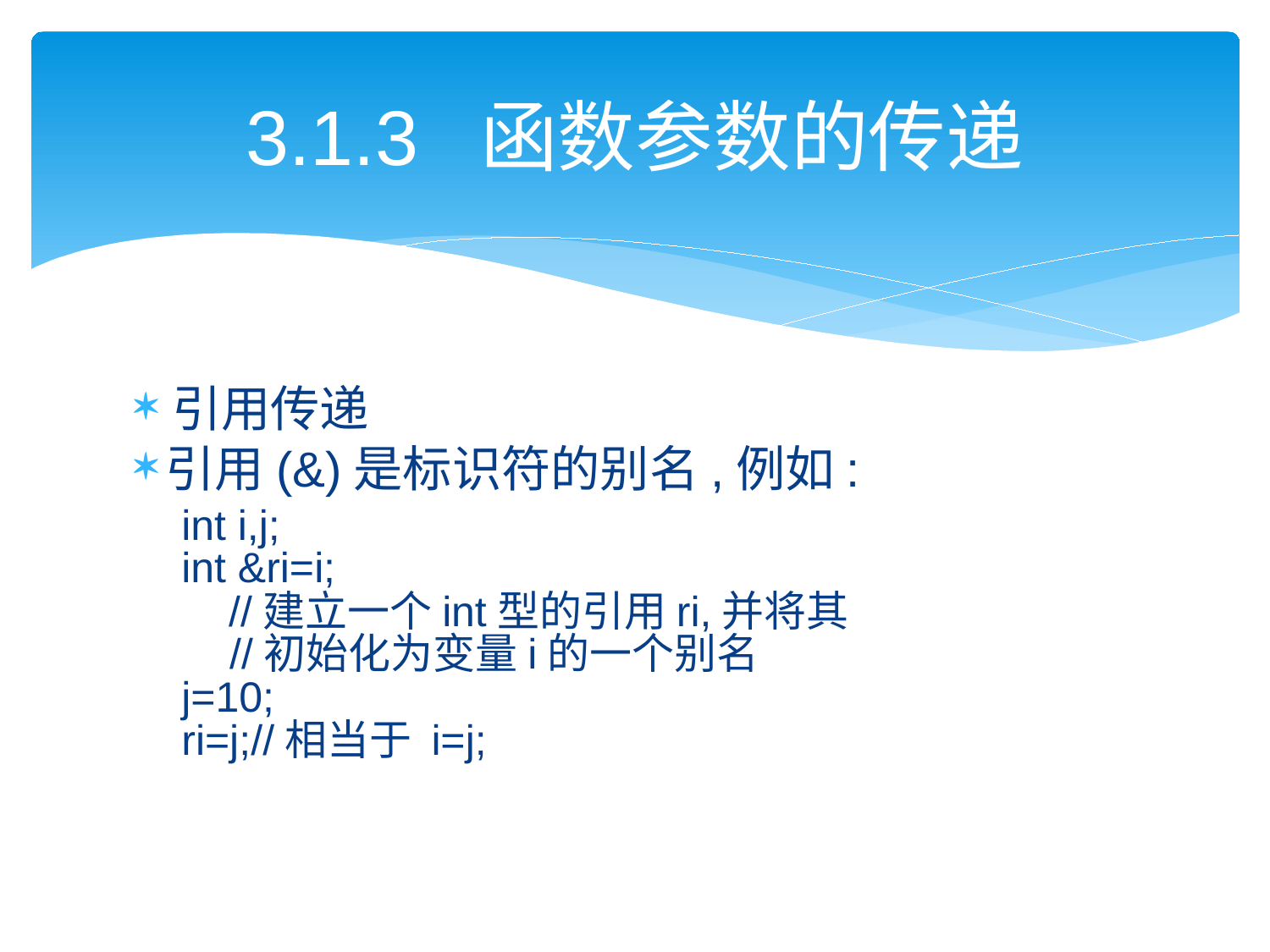

# 3.1.3  函数参数的传递
引用传递
引用(&)是标识符的别名,例如:
int i,j;
int &ri=i;
    //建立一个int型的引用ri,并将其
    //初始化为变量i的一个别名
j=10;
ri=j;//相当于 i=j;